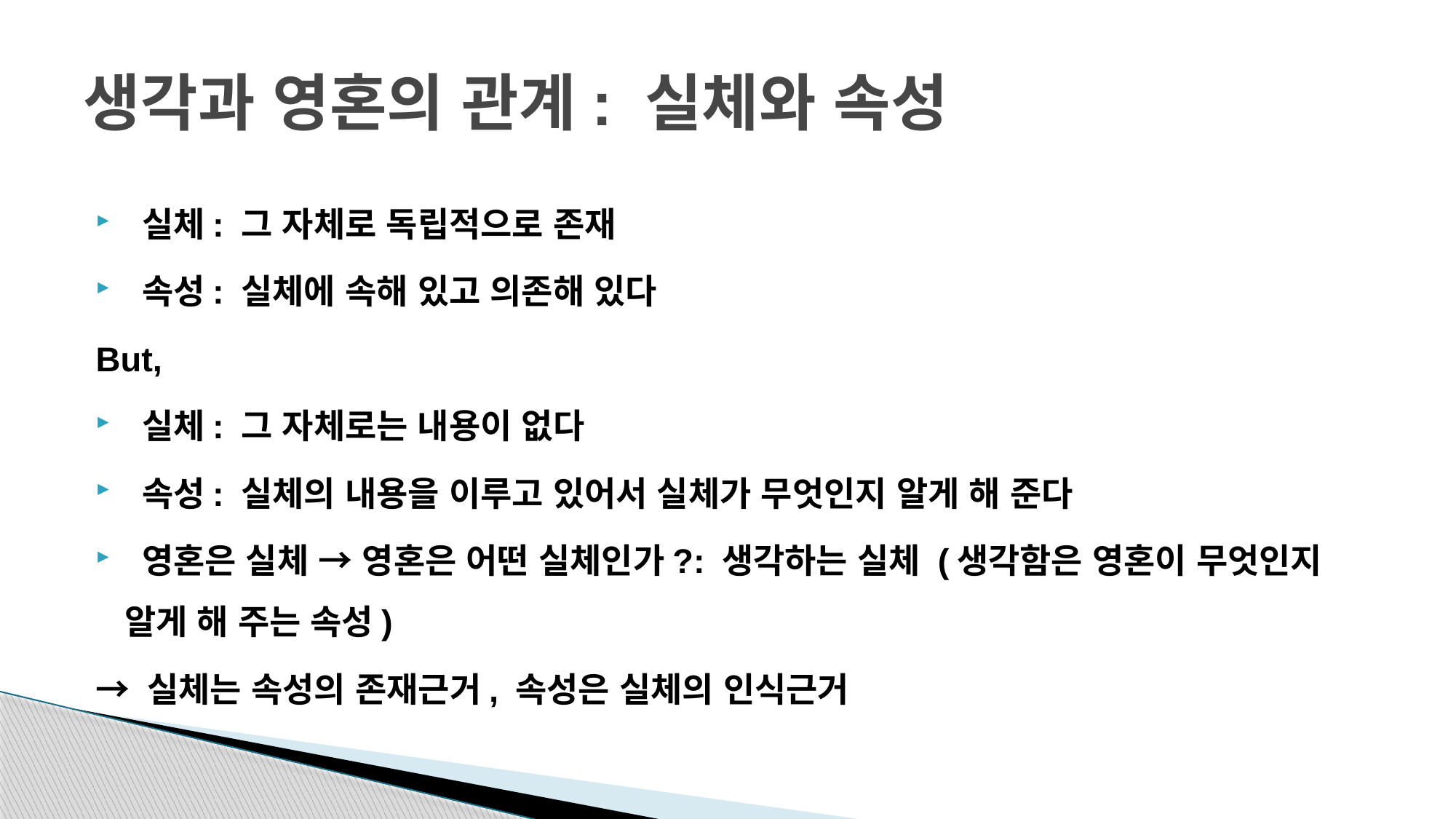

# 생각과 영혼의 관계: 실체와 속성
 실체: 그 자체로 독립적으로 존재
 속성: 실체에 속해 있고 의존해 있다
But,
 실체: 그 자체로는 내용이 없다
 속성: 실체의 내용을 이루고 있어서 실체가 무엇인지 알게 해 준다
 영혼은 실체 → 영혼은 어떤 실체인가?: 생각하는 실체 (생각함은 영혼이 무엇인지 알게 해 주는 속성)
→ 실체는 속성의 존재근거, 속성은 실체의 인식근거